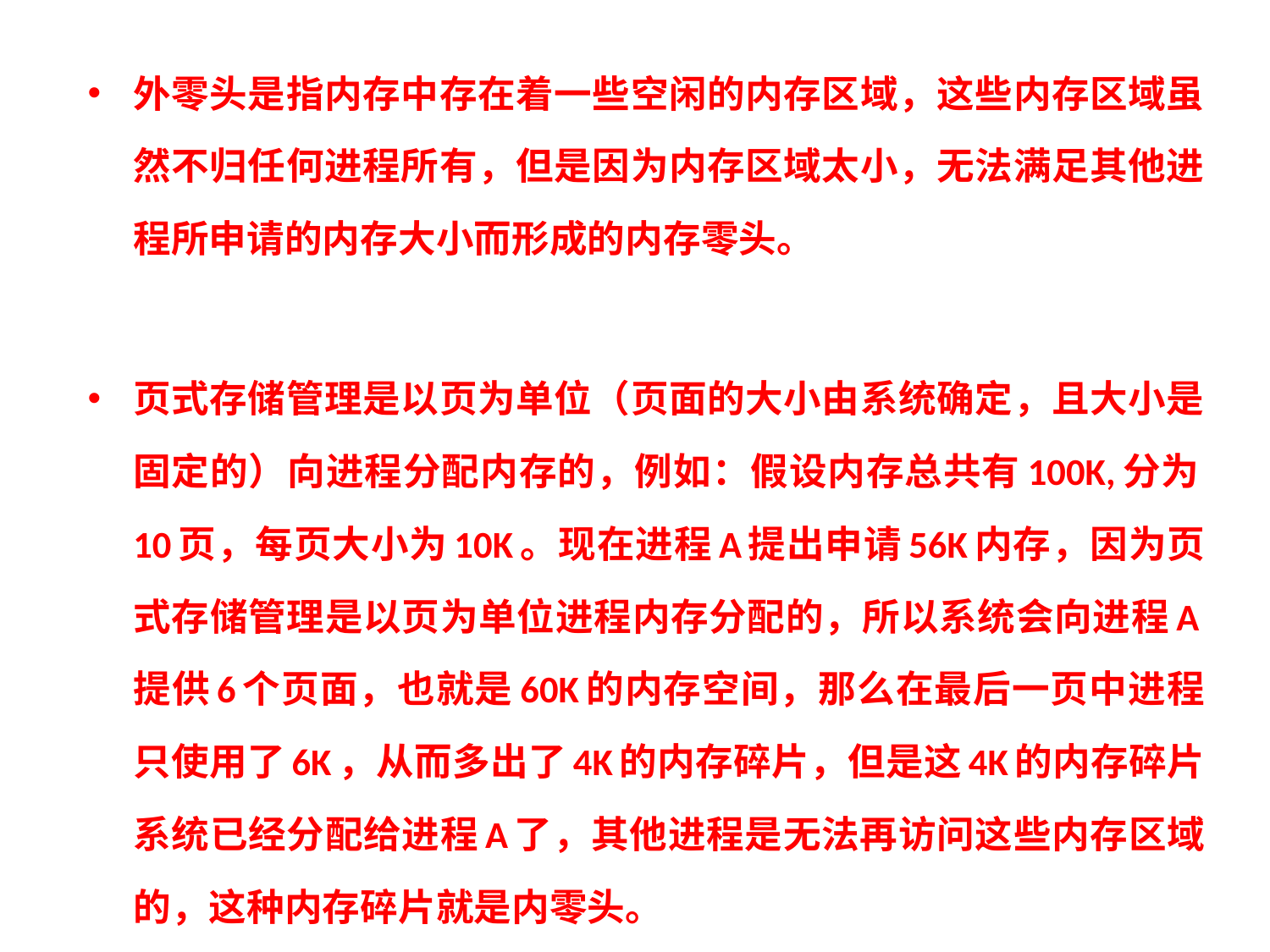

外零头是指内存中存在着一些空闲的内存区域，这些内存区域虽然不归任何进程所有，但是因为内存区域太小，无法满足其他进程所申请的内存大小而形成的内存零头。

页式存储管理是以页为单位（页面的大小由系统确定，且大小是固定的）向进程分配内存的，例如：假设内存总共有100K,分为10页，每页大小为10K。现在进程A提出申请56K内存，因为页式存储管理是以页为单位进程内存分配的，所以系统会向进程A提供6个页面，也就是60K的内存空间，那么在最后一页中进程只使用了6K，从而多出了4K的内存碎片，但是这4K的内存碎片系统已经分配给进程A了，其他进程是无法再访问这些内存区域的，这种内存碎片就是内零头。